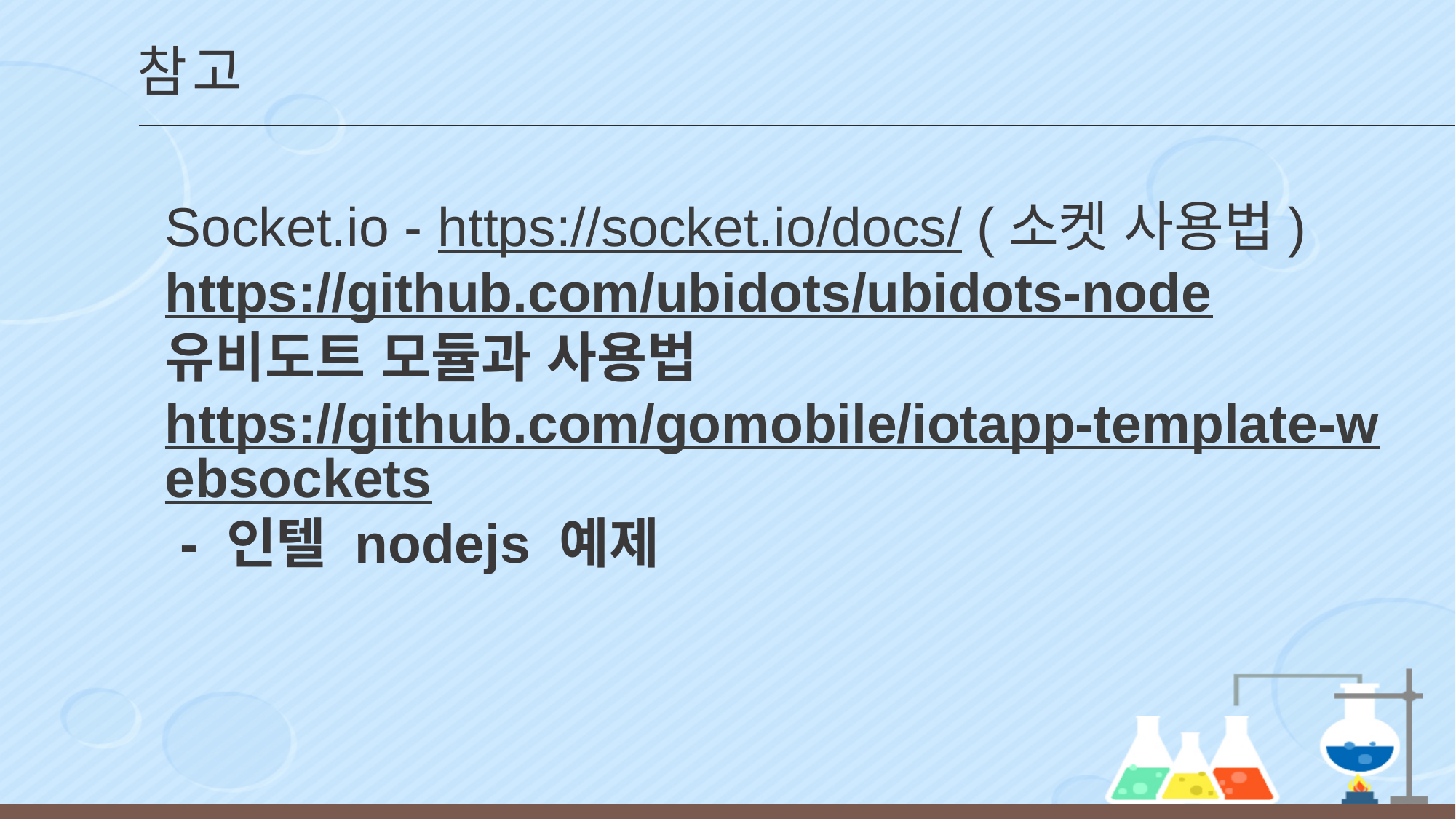

참고
Socket.io - https://socket.io/docs/ (소켓 사용법)
https://github.com/ubidots/ubidots-node
유비도트 모듈과 사용법
https://github.com/gomobile/iotapp-template-websockets - 인텔 nodejs 예제